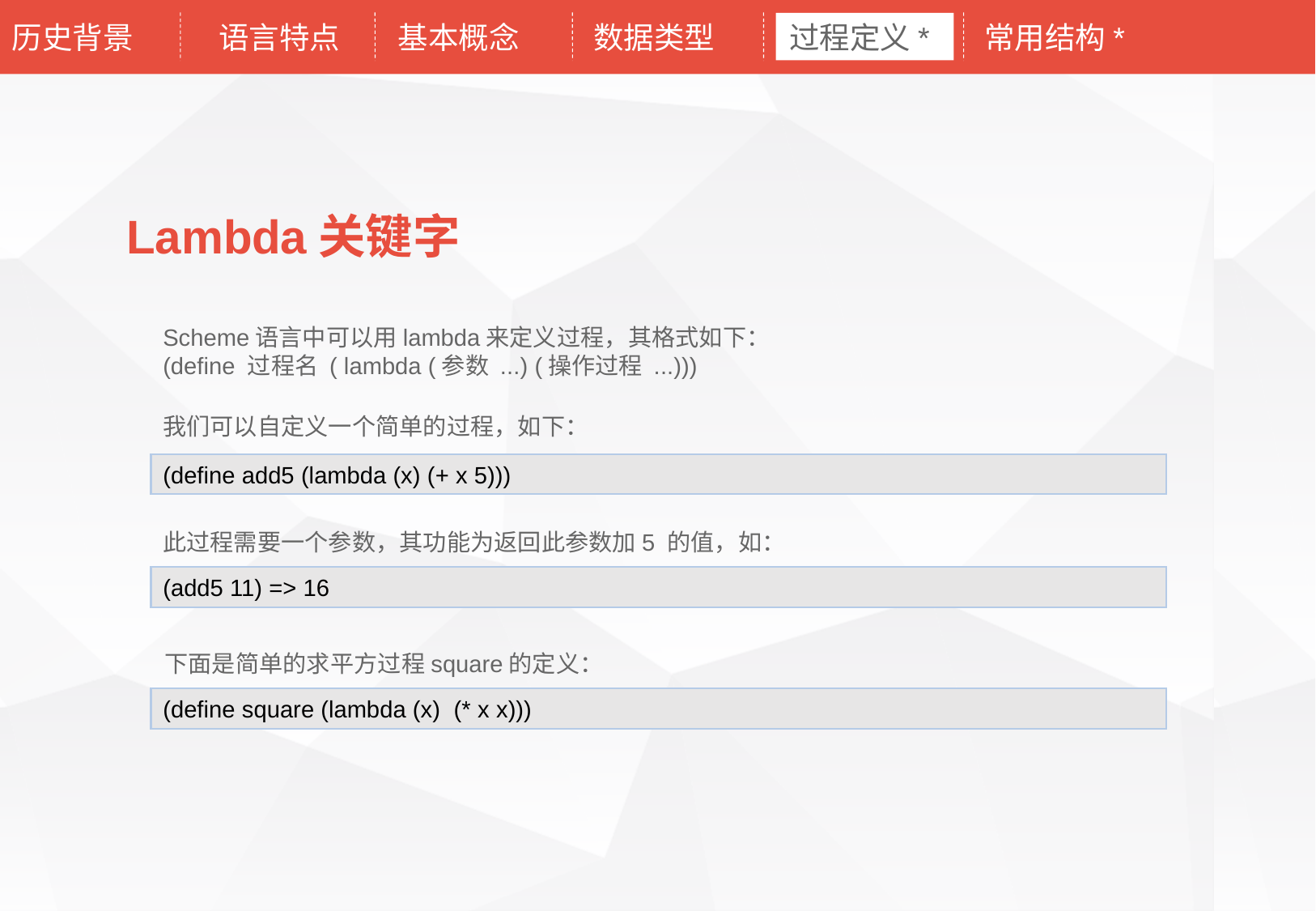

历史背景

语言特点

基本概念

数据类型

过程定义*

常用结构*

Lambda关键字
Scheme语言中可以用lambda来定义过程，其格式如下：
(define 过程名 ( lambda (参数 ...) (操作过程 ...)))
我们可以自定义一个简单的过程，如下：
(define add5 (lambda (x) (+ x 5)))
此过程需要一个参数，其功能为返回此参数加5 的值，如：
(add5 11) => 16
下面是简单的求平方过程square的定义：
(define square (lambda (x)  (* x x)))